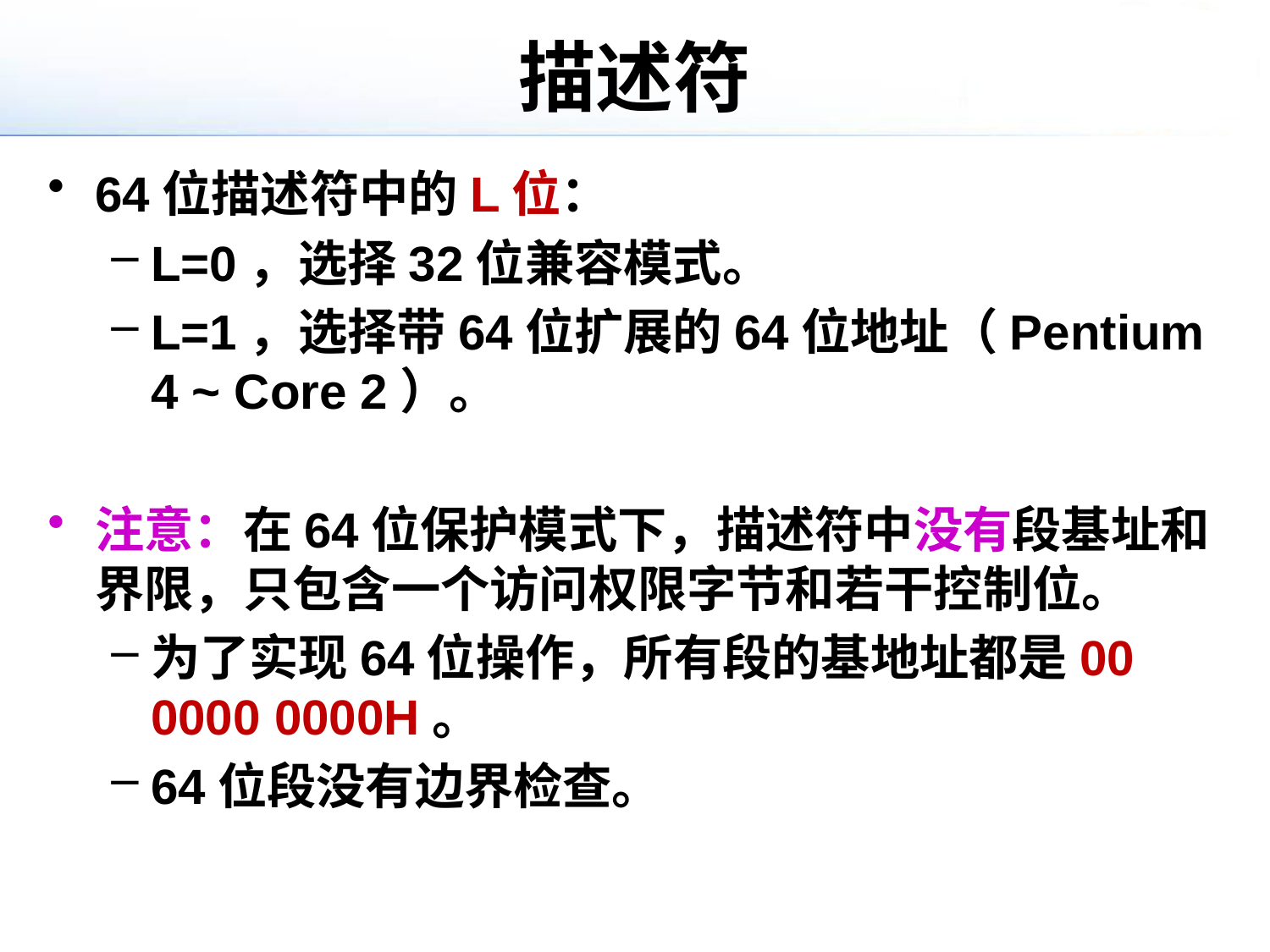

# 描述符
64位描述符中的L位：
L=0，选择32位兼容模式。
L=1，选择带64位扩展的64位地址（Pentium 4 ~ Core 2）。

注意：在64位保护模式下，描述符中没有段基址和界限，只包含一个访问权限字节和若干控制位。
为了实现64位操作，所有段的基地址都是00 0000 0000H。
64位段没有边界检查。